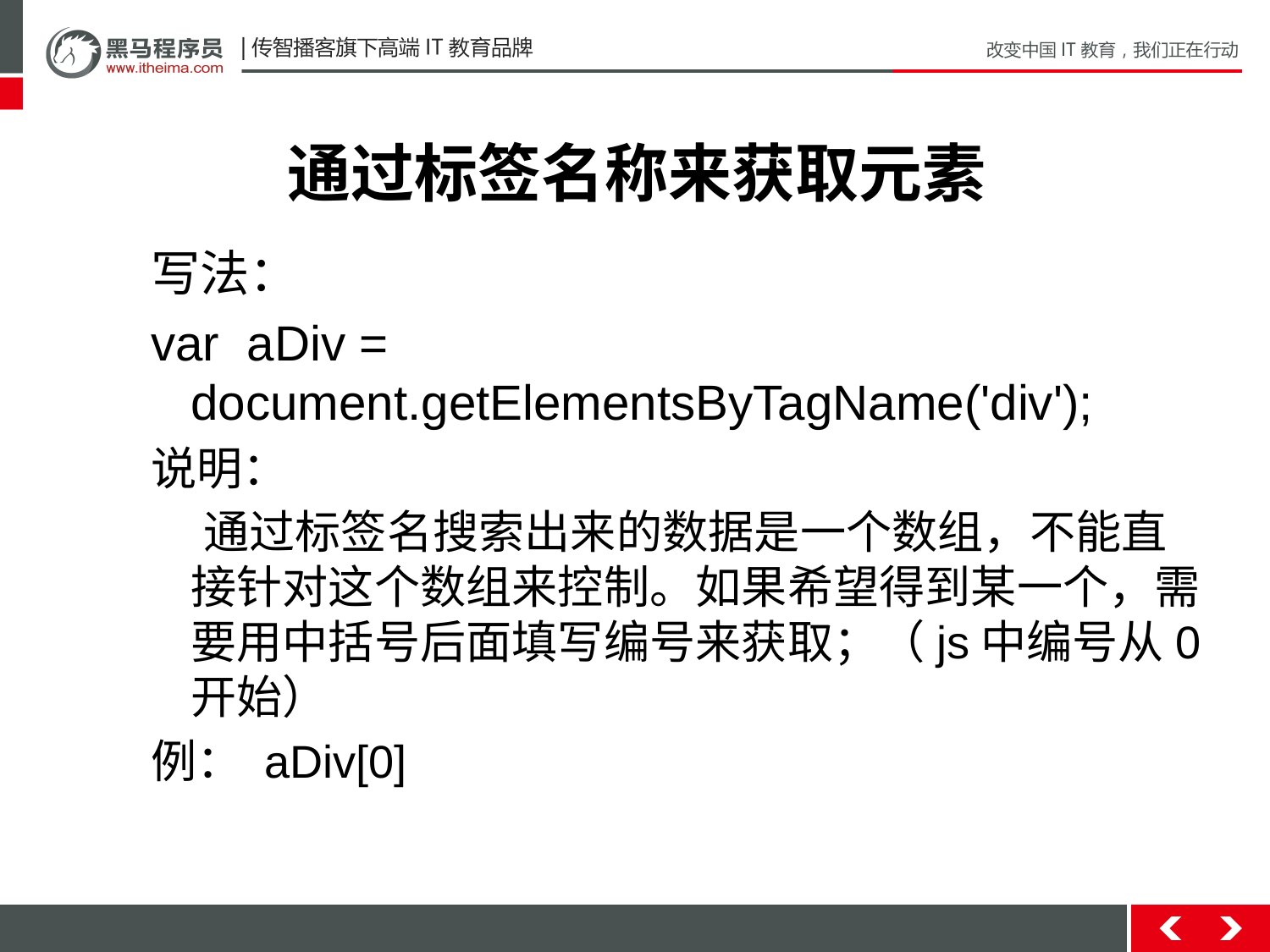

# 通过标签名称来获取元素
写法：
var  aDiv = document.getElementsByTagName('div');
说明：
    通过标签名搜索出来的数据是一个数组，不能直接针对这个数组来控制。如果希望得到某一个，需要用中括号后面填写编号来获取；（js中编号从0开始）
例： aDiv[0]